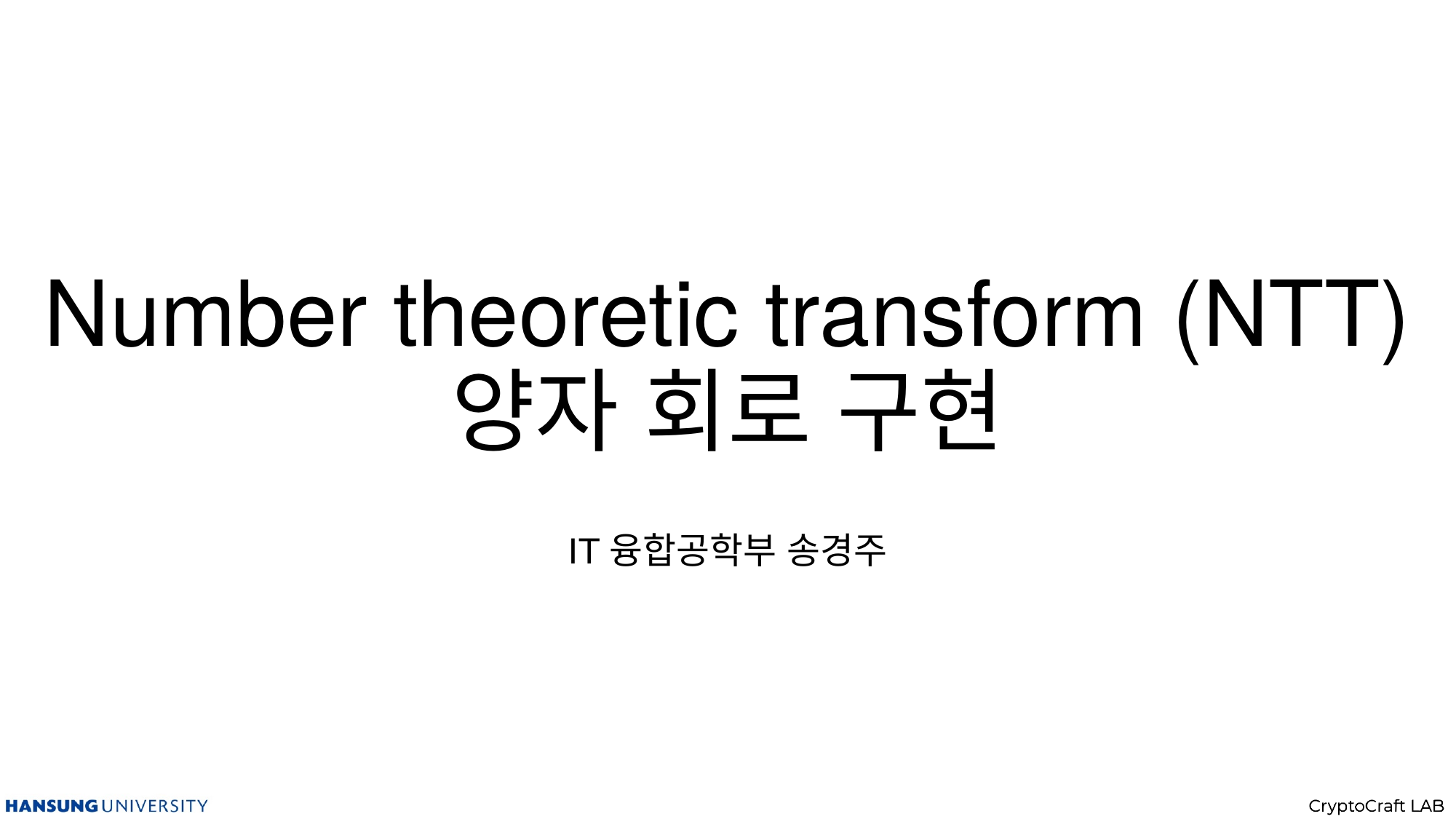

# Number theoretic transform (NTT) 양자 회로 구현
IT융합공학부 송경주